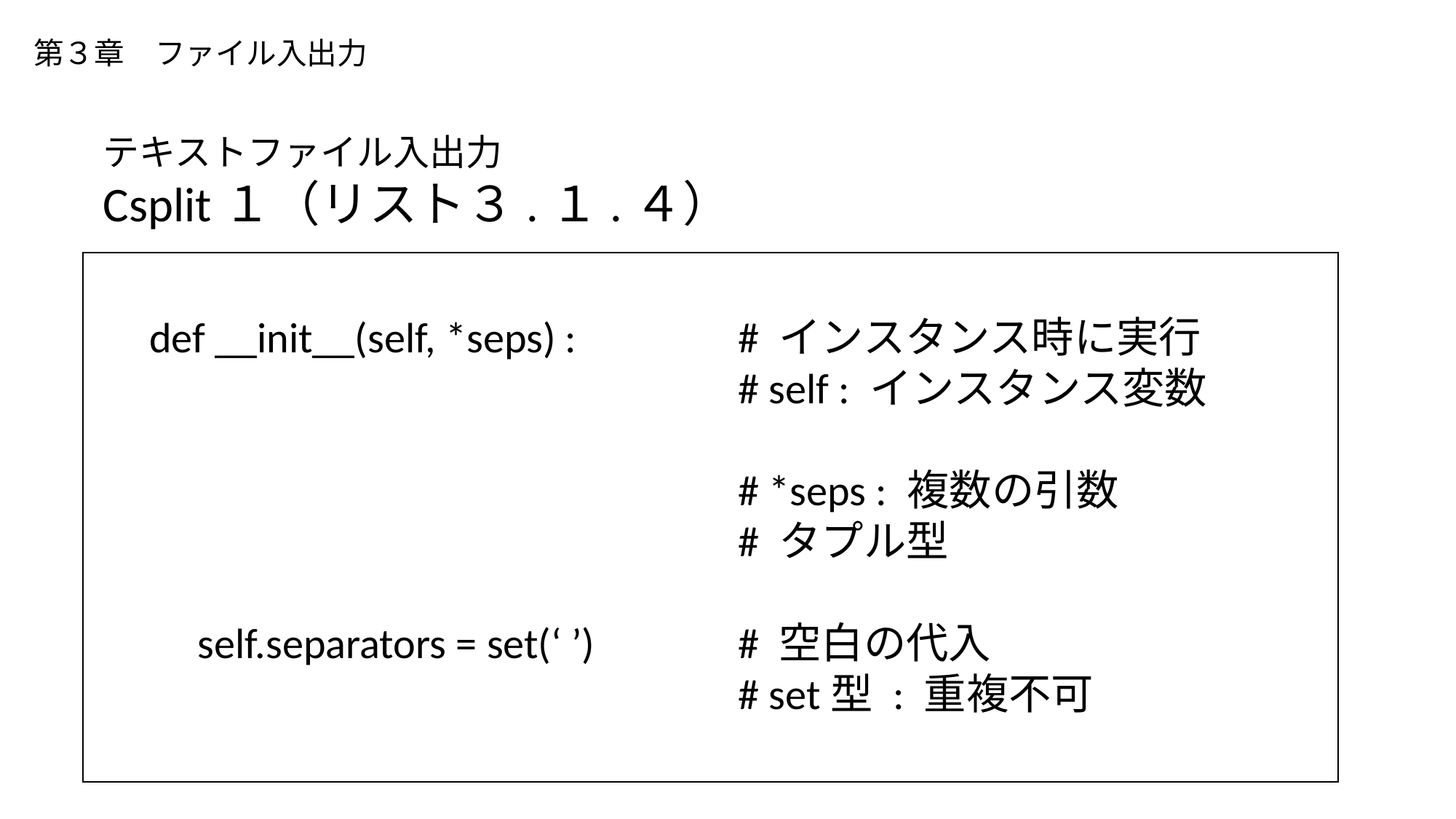

# 第３章　ファイル入出力
テキストファイル入出力
Csplit１（リスト３.１.４）

def __init__(self, *seps) :

     self.separators = set(‘ ’)
# インスタンス時に実行
# self : インスタンス変数

# *seps : 複数の引数
# タプル型

# 空白の代入
# set型 : 重複不可